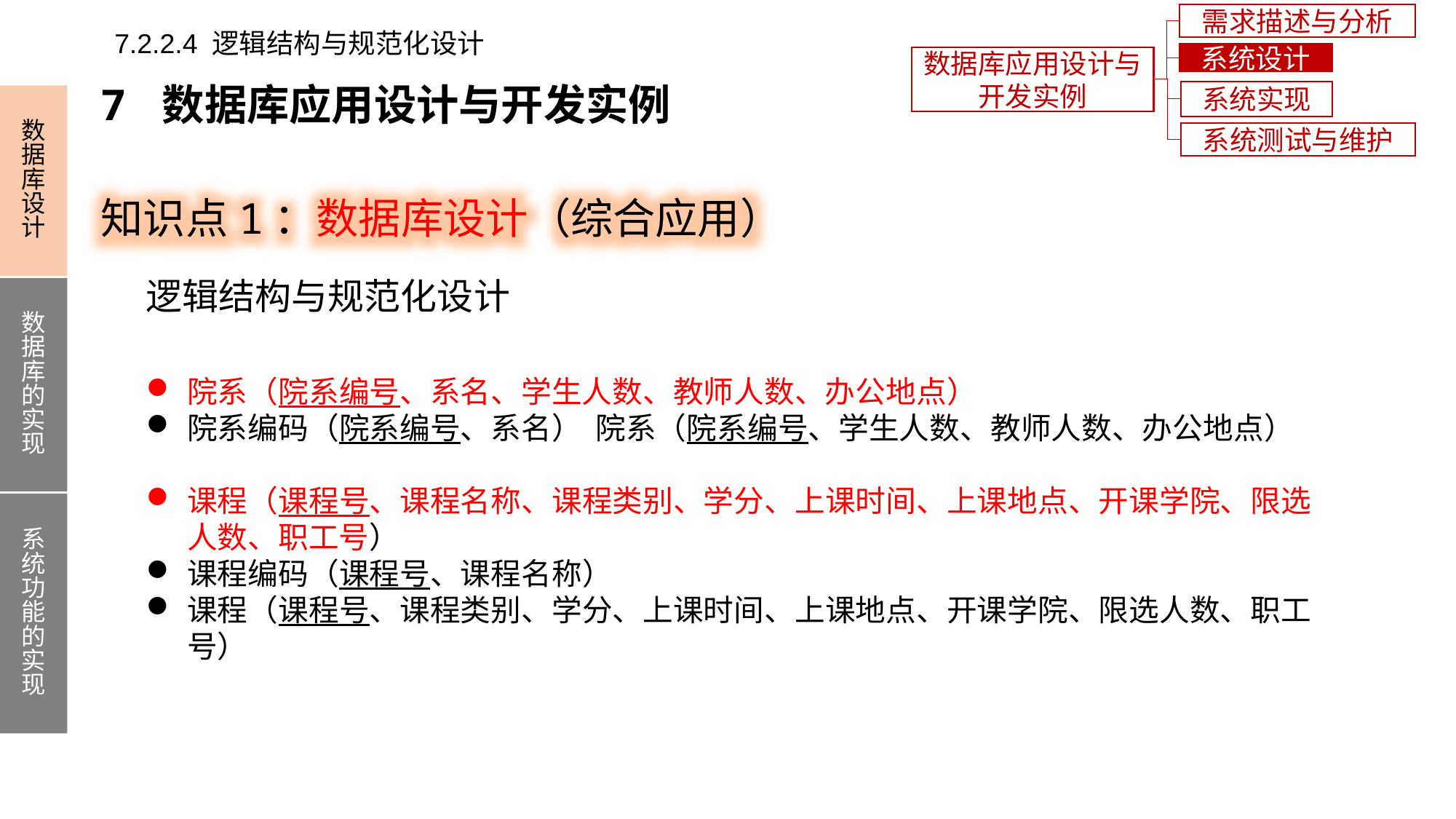

需求描述与分析
7.2.2.4 逻辑结构与规范化设计
系统设计
数据库应用设计与开发实例
7 数据库应用设计与开发实例
系统实现
数据库设计
数据库的实现
系统功能的实现
系统测试与维护
知识点1：数据库设计（综合应用）
逻辑结构与规范化设计

院系（院系编号、系名、学生人数、教师人数、办公地点）
院系编码（院系编号、系名）  院系（院系编号、学生人数、教师人数、办公地点）

课程（课程号、课程名称、课程类别、学分、上课时间、上课地点、开课学院、限选人数、职工号）
课程编码（课程号、课程名称）
课程（课程号、课程类别、学分、上课时间、上课地点、开课学院、限选人数、职工号）